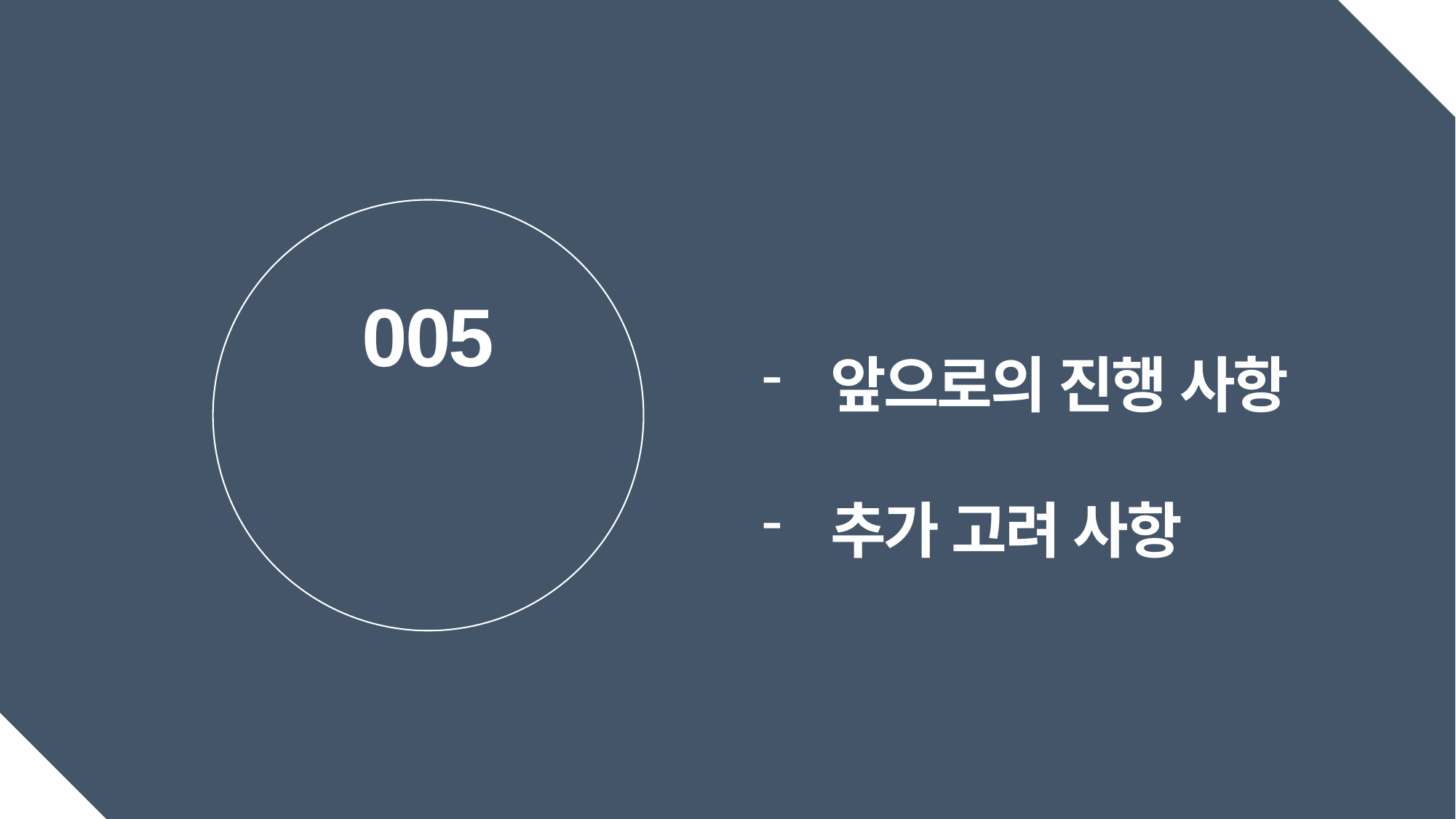

005
앞으로의 진행사항
및
추가사항
앞으로의 진행 사항
추가 고려 사항